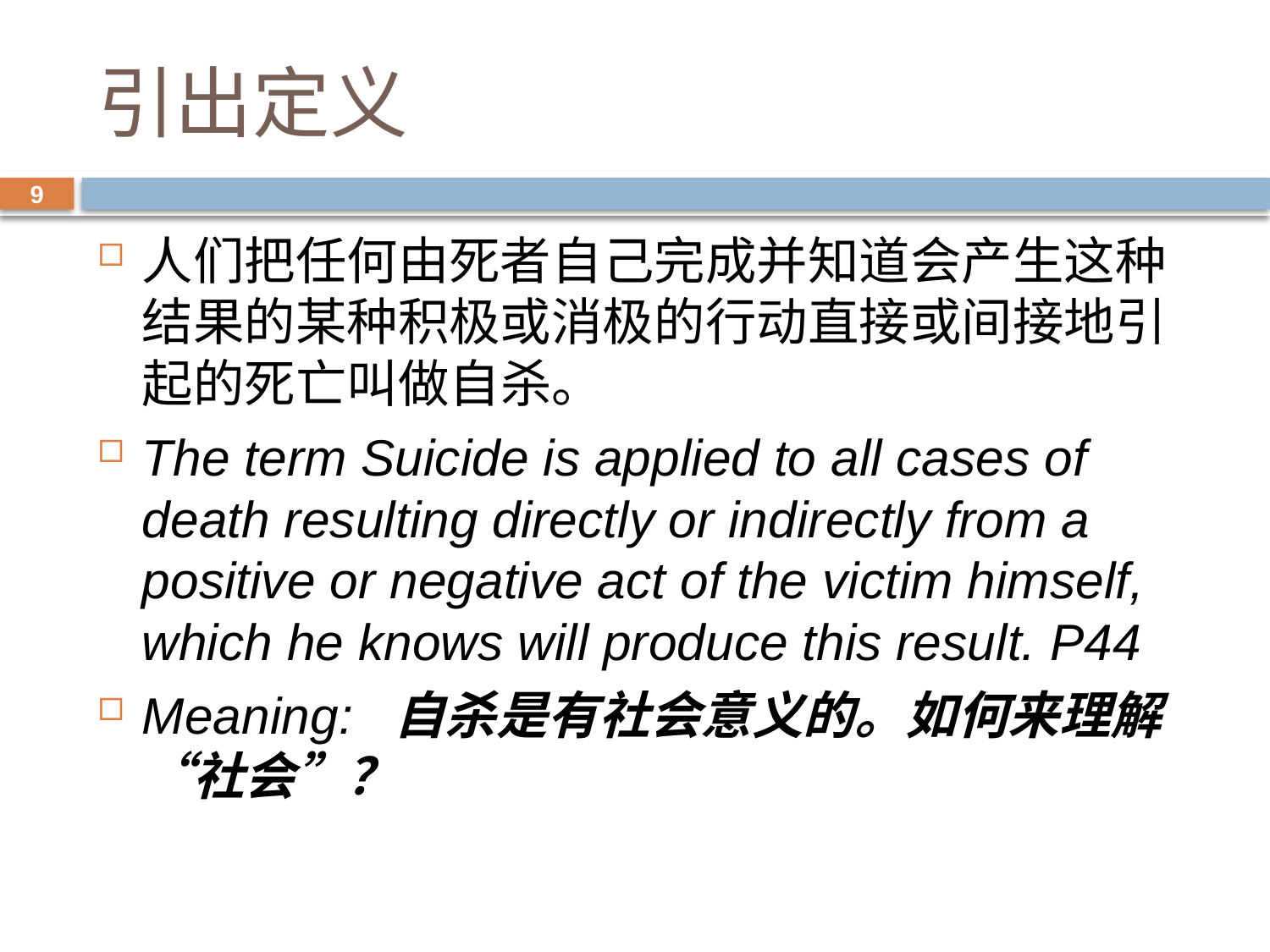

# 引出定义
9
人们把任何由死者自己完成并知道会产生这种结果的某种积极或消极的行动直接或间接地引起的死亡叫做自杀。
The term Suicide is applied to all cases of death resulting directly or indirectly from a positive or negative act of the victim himself, which he knows will produce this result. P44
Meaning:  自杀是有社会意义的。如何来理解“社会”？